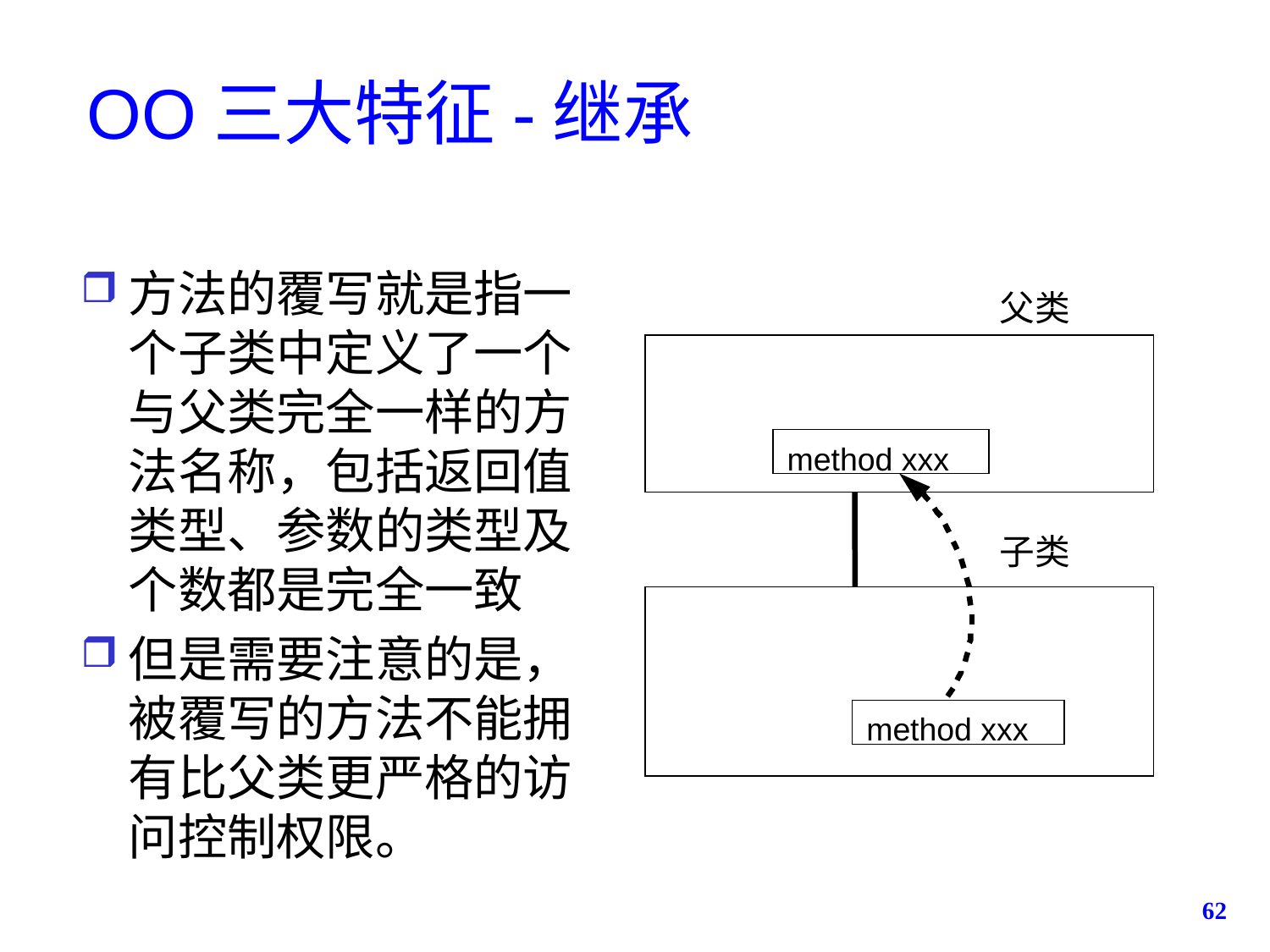

# OO三大特征-继承
方法的覆写就是指一个子类中定义了一个与父类完全一样的方法名称，包括返回值类型、参数的类型及个数都是完全一致
但是需要注意的是，被覆写的方法不能拥有比父类更严格的访问控制权限。
父类

method xxx

子类

method xxx
62